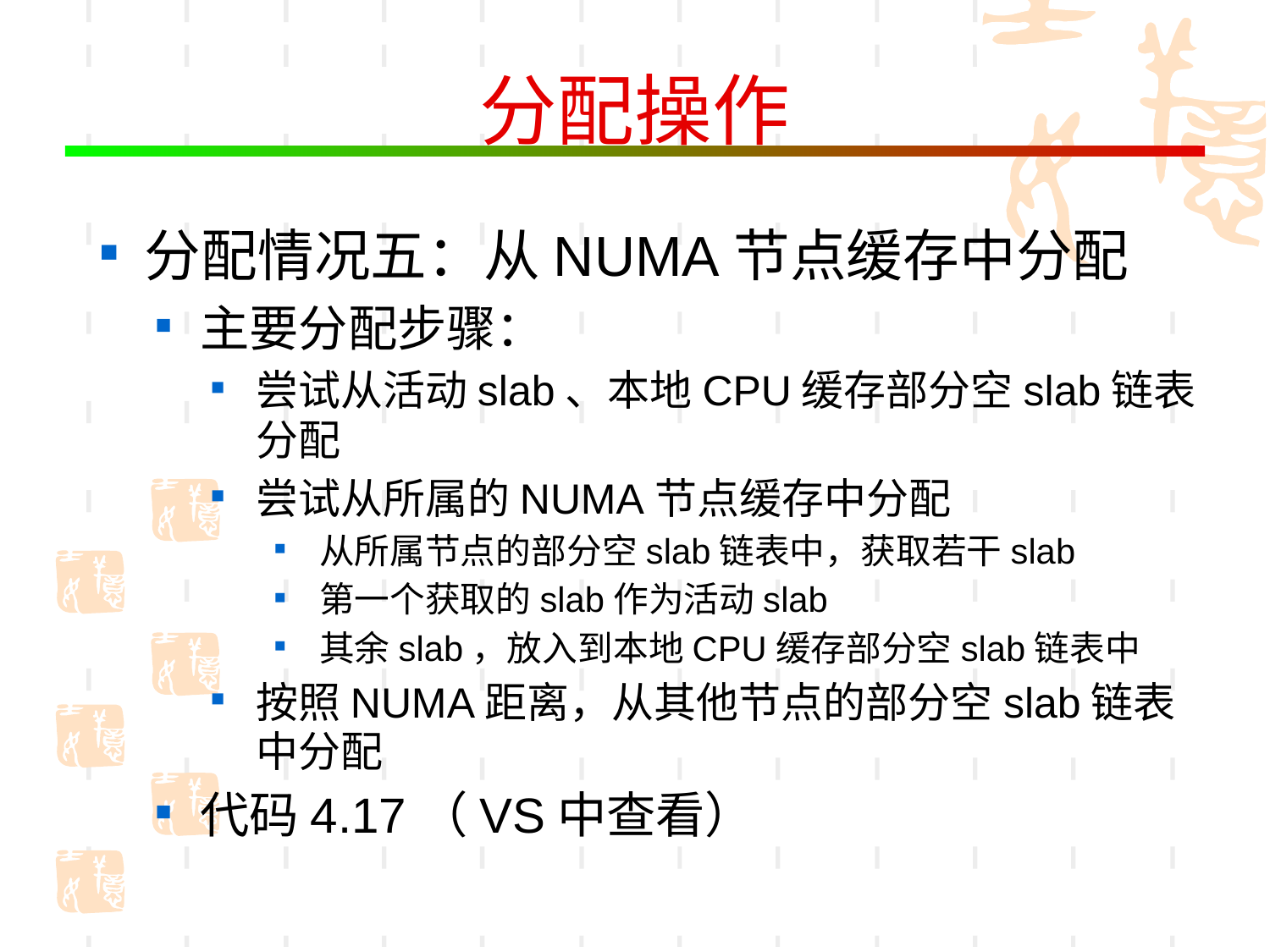

# 分配操作
分配情况五：从NUMA节点缓存中分配
主要分配步骤：
尝试从活动slab、本地CPU缓存部分空slab链表分配
尝试从所属的NUMA节点缓存中分配
从所属节点的部分空slab链表中，获取若干slab
第一个获取的slab作为活动slab
其余slab，放入到本地CPU缓存部分空slab链表中
按照NUMA距离，从其他节点的部分空slab链表中分配
代码4.17（VS中查看）